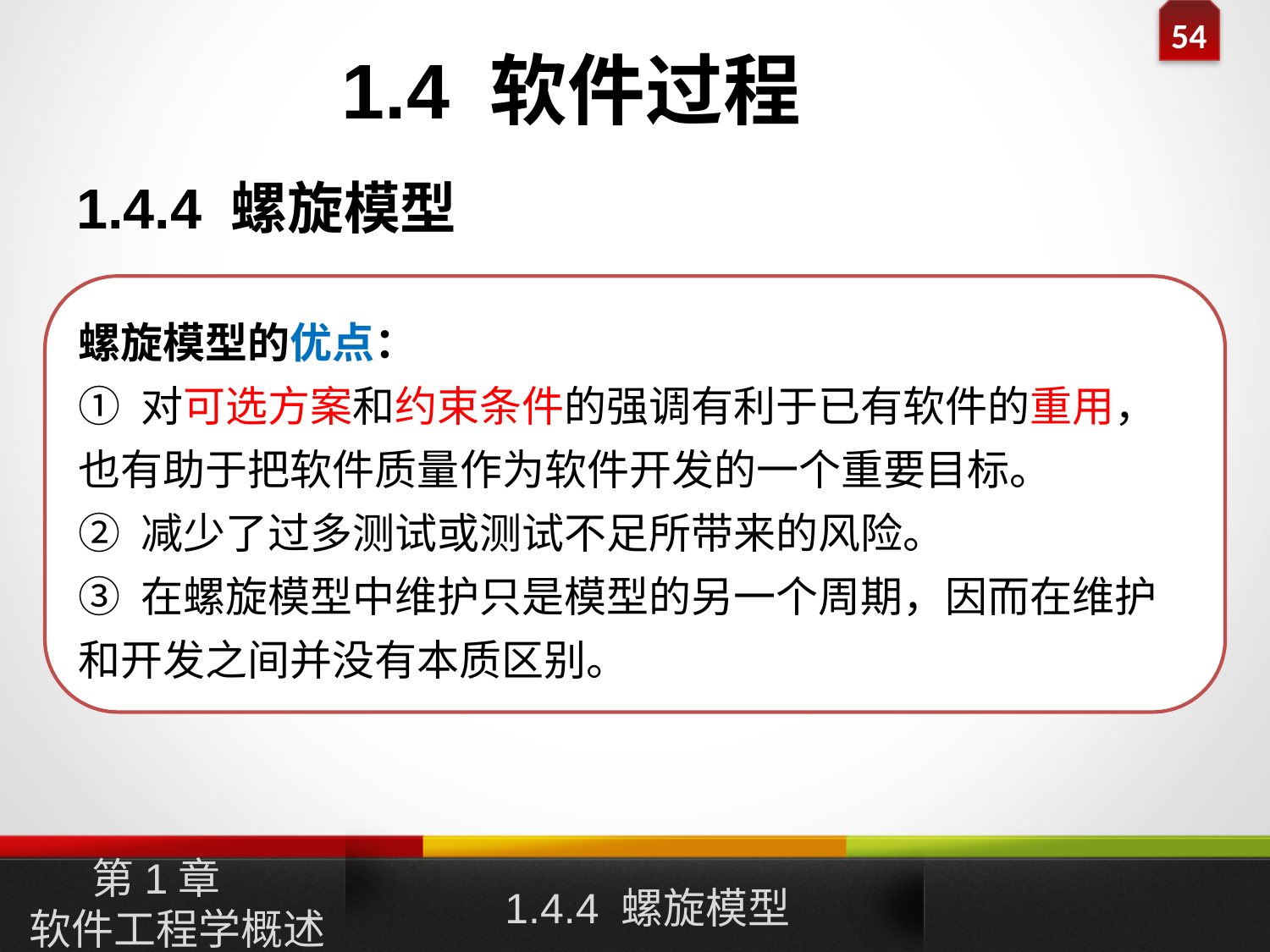

1.4 软件过程
1.4.4 螺旋模型
螺旋模型的优点：
① 对可选方案和约束条件的强调有利于已有软件的重用，也有助于把软件质量作为软件开发的一个重要目标。
② 减少了过多测试或测试不足所带来的风险。
③ 在螺旋模型中维护只是模型的另一个周期，因而在维护和开发之间并没有本质区别。
1.4.4 螺旋模型